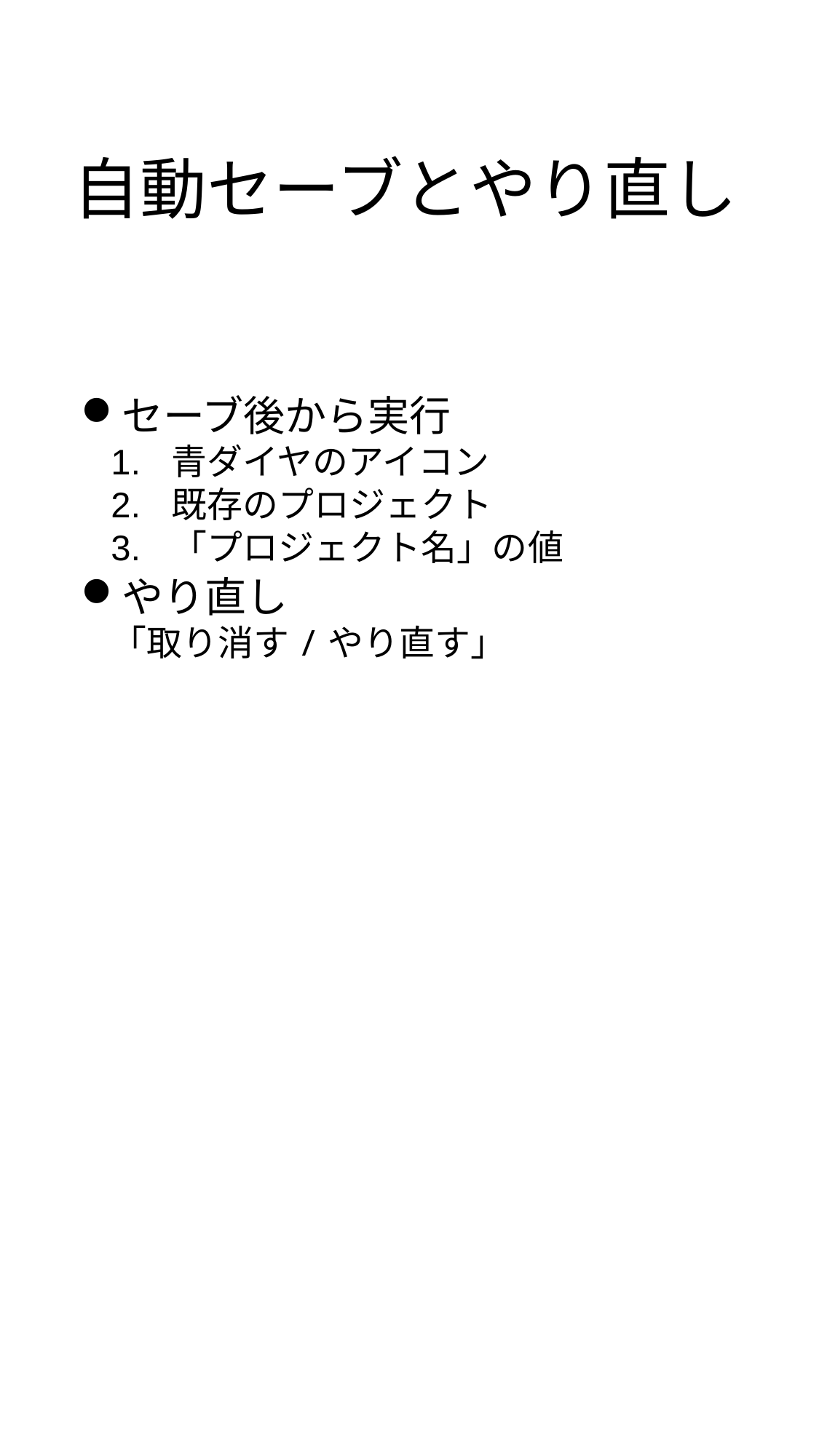

# 自動セーブとやり直し
セーブ後から実行
青ダイヤのアイコン
既存のプロジェクト
「プロジェクト名」の値
やり直し
「取り消す/やり直す」